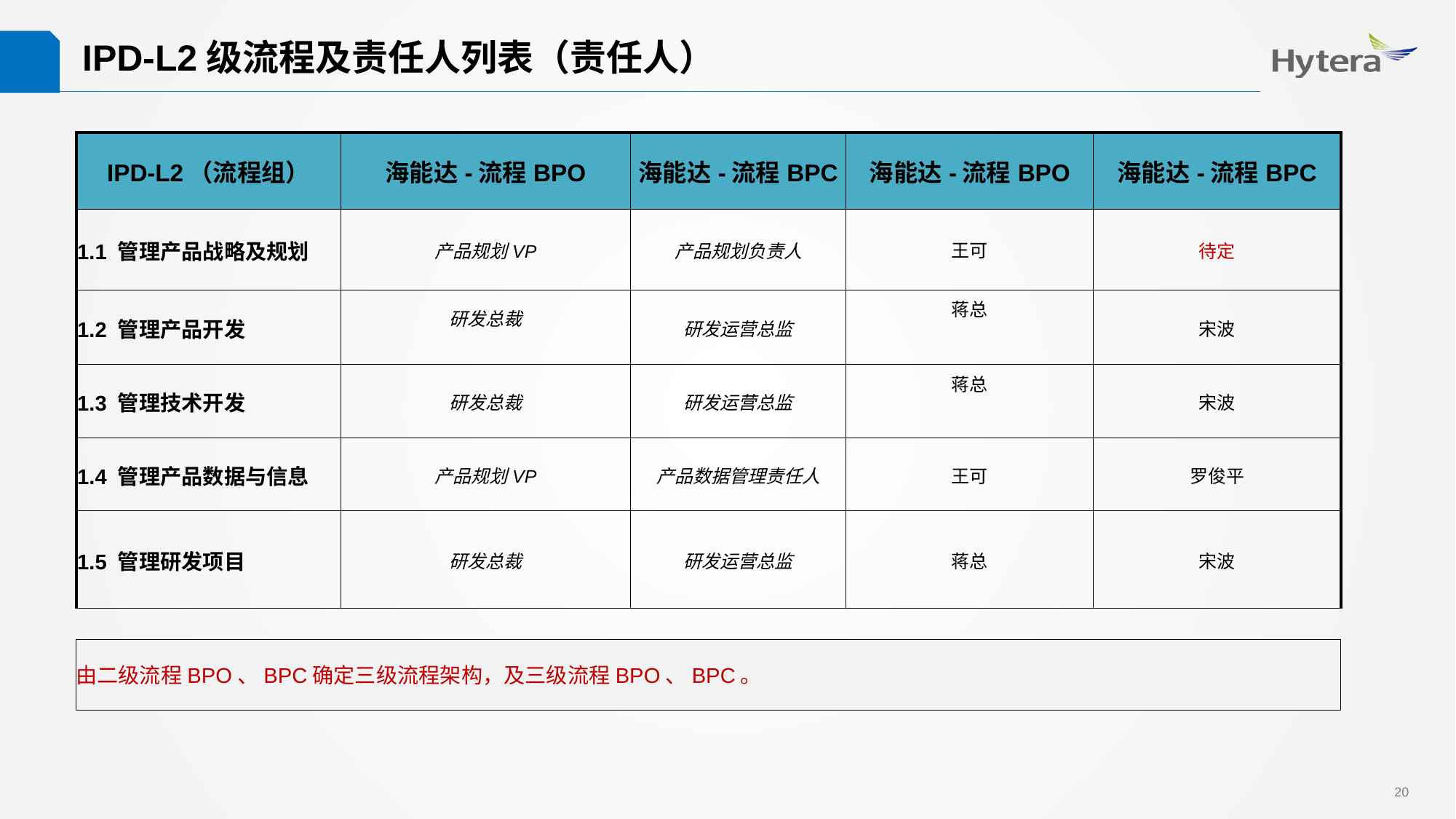

IPD-L2级流程及责任人列表（责任人）
| IPD-L2（流程组） | 海能达-流程BPO | 海能达-流程BPC | 海能达-流程BPO | 海能达-流程BPC |
| --- | --- | --- | --- | --- |
| 1.1 管理产品战略及规划 | 产品规划VP | 产品规划负责人 | 王可 | 待定 |
| 1.2 管理产品开发 | 研发总裁 | 研发运营总监 | 蒋总 | 宋波 |
| 1.3 管理技术开发 | 研发总裁 | 研发运营总监 | 蒋总 | 宋波 |
| 1.4 管理产品数据与信息 | 产品规划VP | 产品数据管理责任人 | 王可 | 罗俊平 |
| 1.5 管理研发项目 | 研发总裁 | 研发运营总监 | 蒋总 | 宋波 |
由二级流程BPO、BPC确定三级流程架构，及三级流程BPO、BPC。